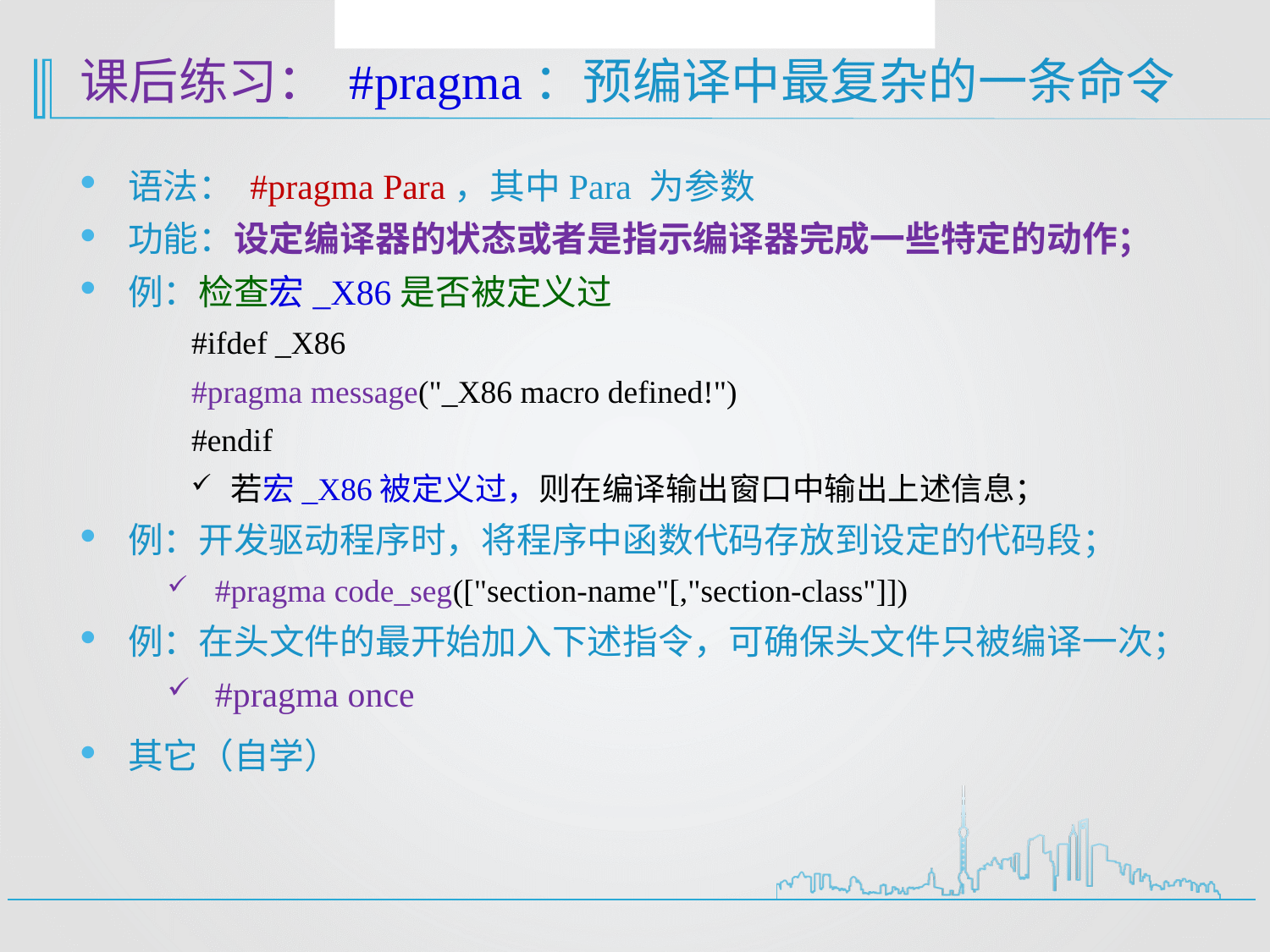

当预处理器预处理到#error命令时将停止编译并输出用户自定义的错误消息。

# 课后练习： #pragma：预编译中最复杂的一条命令
语法： #pragma Para，其中Para 为参数
功能：设定编译器的状态或者是指示编译器完成一些特定的动作；
例：检查宏_X86是否被定义过
#ifdef _X86
#pragma message("_X86 macro defined!")
#endif
若宏_X86被定义过，则在编译输出窗口中输出上述信息；
例：开发驱动程序时，将程序中函数代码存放到设定的代码段；
#pragma code_seg(["section-name"[,"section-class"]])
例：在头文件的最开始加入下述指令，可确保头文件只被编译一次；
#pragma once
其它（自学）